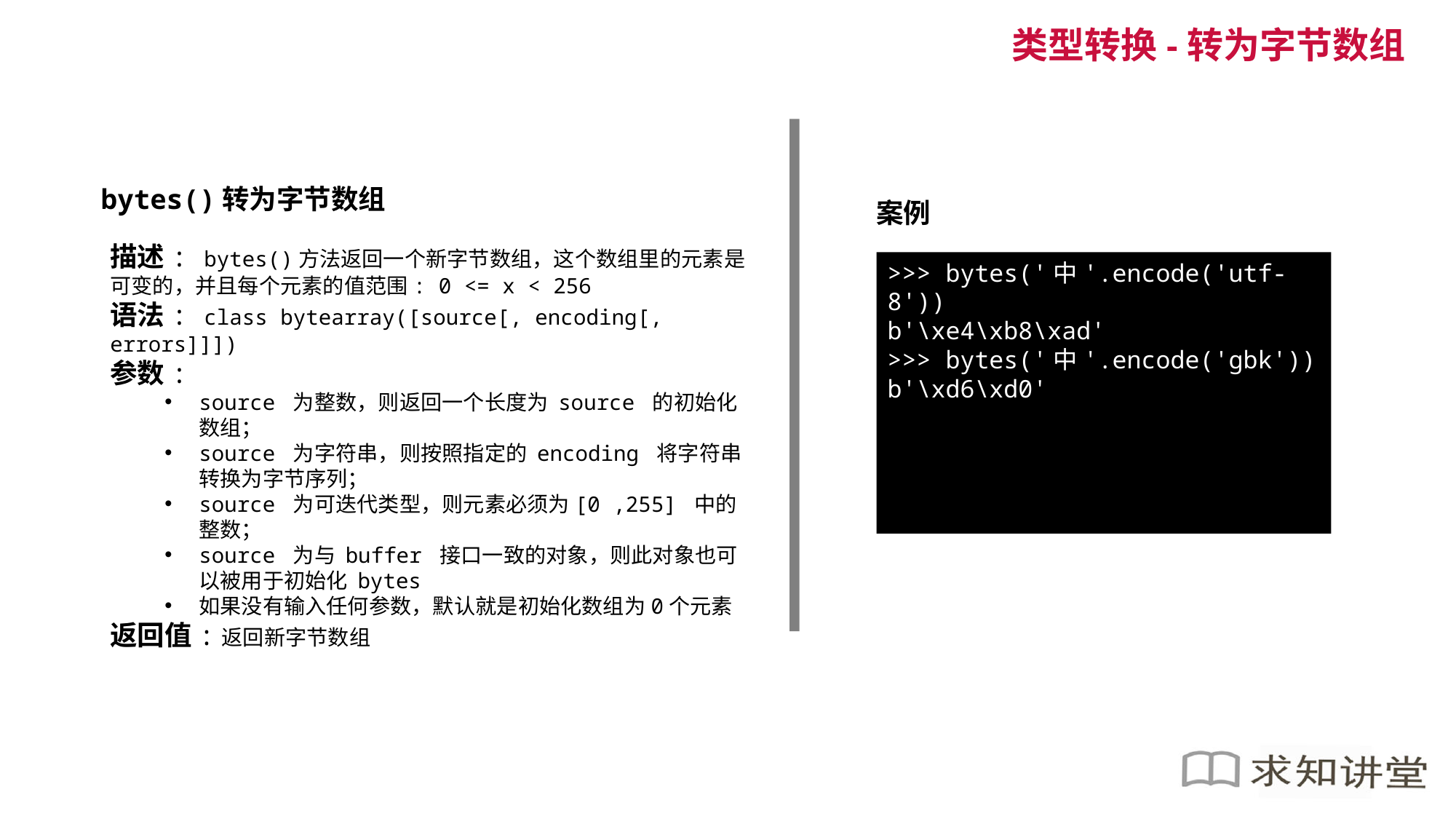

类型转换-转为字节数组

bytes()转为字节数组
案例
描述: bytes()方法返回一个新字节数组，这个数组里的元素是可变的，并且每个元素的值范围: 0 <= x < 256
语法: class bytearray([source[, encoding[, errors]]])
参数:
source 为整数，则返回一个长度为 source 的初始化数组；
source 为字符串，则按照指定的 encoding 将字符串转换为字节序列；
source 为可迭代类型，则元素必须为[0 ,255] 中的整数；
source 为与 buffer 接口一致的对象，则此对象也可以被用于初始化 bytes
如果没有输入任何参数，默认就是初始化数组为0个元素
返回值:返回新字节数组
>>> bytes('中'.encode('utf-8'))
b'\xe4\xb8\xad'
>>> bytes('中'.encode('gbk'))
b'\xd6\xd0'